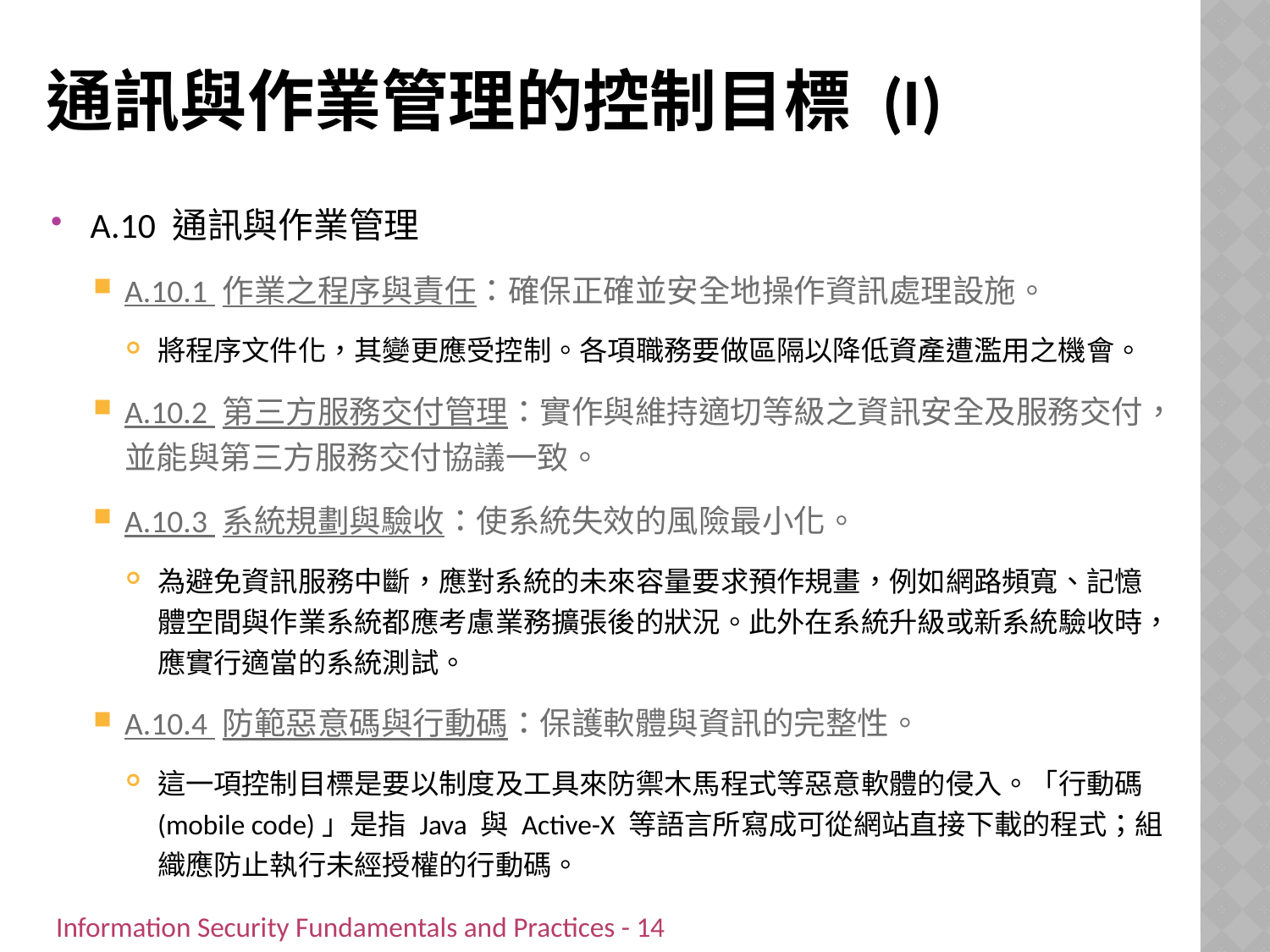

# 通訊與作業管理的控制目標 (I)
A.10 通訊與作業管理
A.10.1 作業之程序與責任：確保正確並安全地操作資訊處理設施。
將程序文件化，其變更應受控制。各項職務要做區隔以降低資產遭濫用之機會。
A.10.2 第三方服務交付管理：實作與維持適切等級之資訊安全及服務交付，並能與第三方服務交付協議一致。
A.10.3 系統規劃與驗收：使系統失效的風險最小化。
為避免資訊服務中斷，應對系統的未來容量要求預作規畫，例如網路頻寬、記憶體空間與作業系統都應考慮業務擴張後的狀況。此外在系統升級或新系統驗收時，應實行適當的系統測試。
A.10.4 防範惡意碼與行動碼：保護軟體與資訊的完整性。
這一項控制目標是要以制度及工具來防禦木馬程式等惡意軟體的侵入。「行動碼 (mobile code)」是指 Java 與 Active-X 等語言所寫成可從網站直接下載的程式；組織應防止執行未經授權的行動碼。